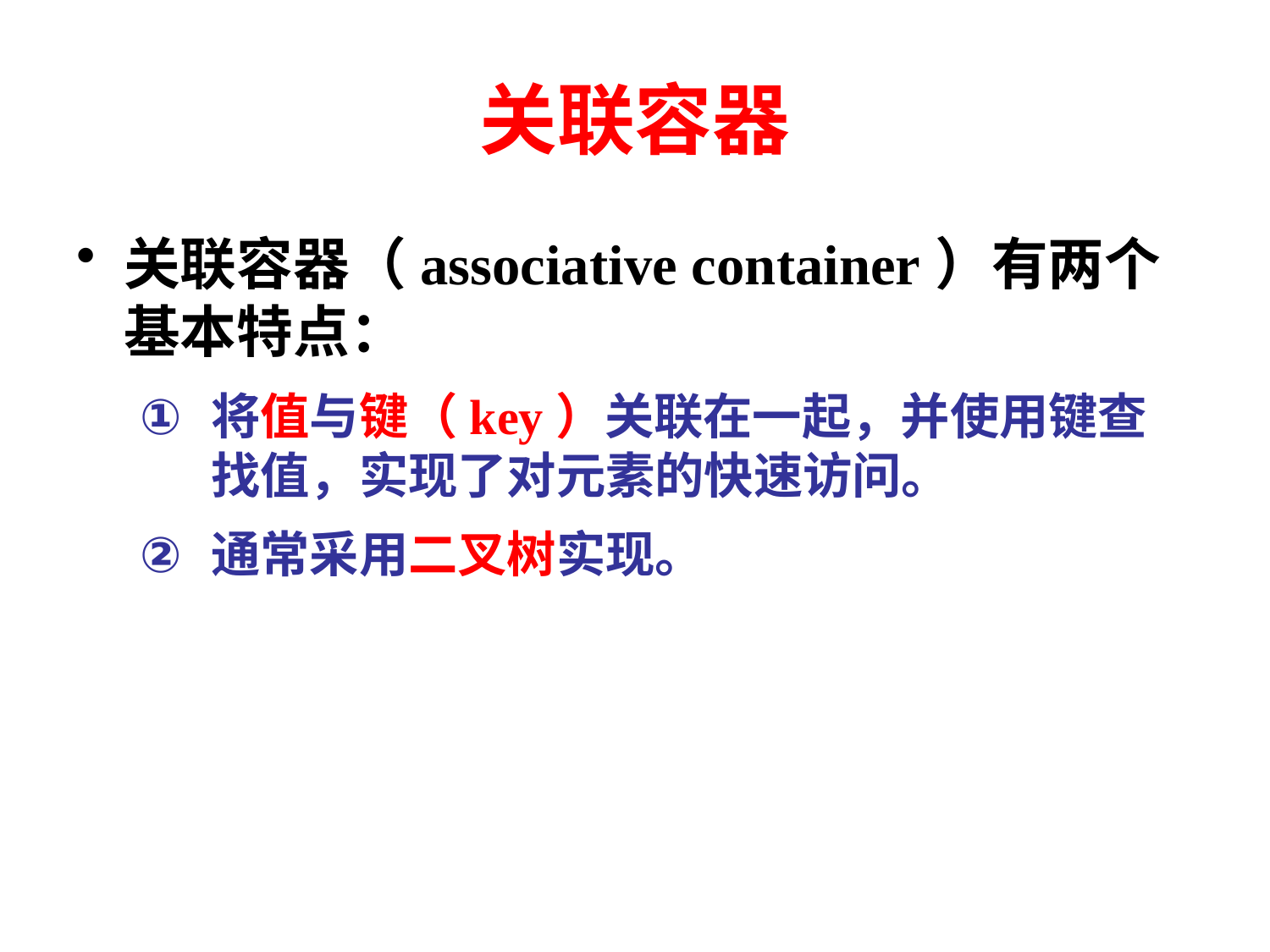

# 关联容器
关联容器（associative container）有两个基本特点：
将值与键（key）关联在一起，并使用键查找值，实现了对元素的快速访问。
通常采用二叉树实现。